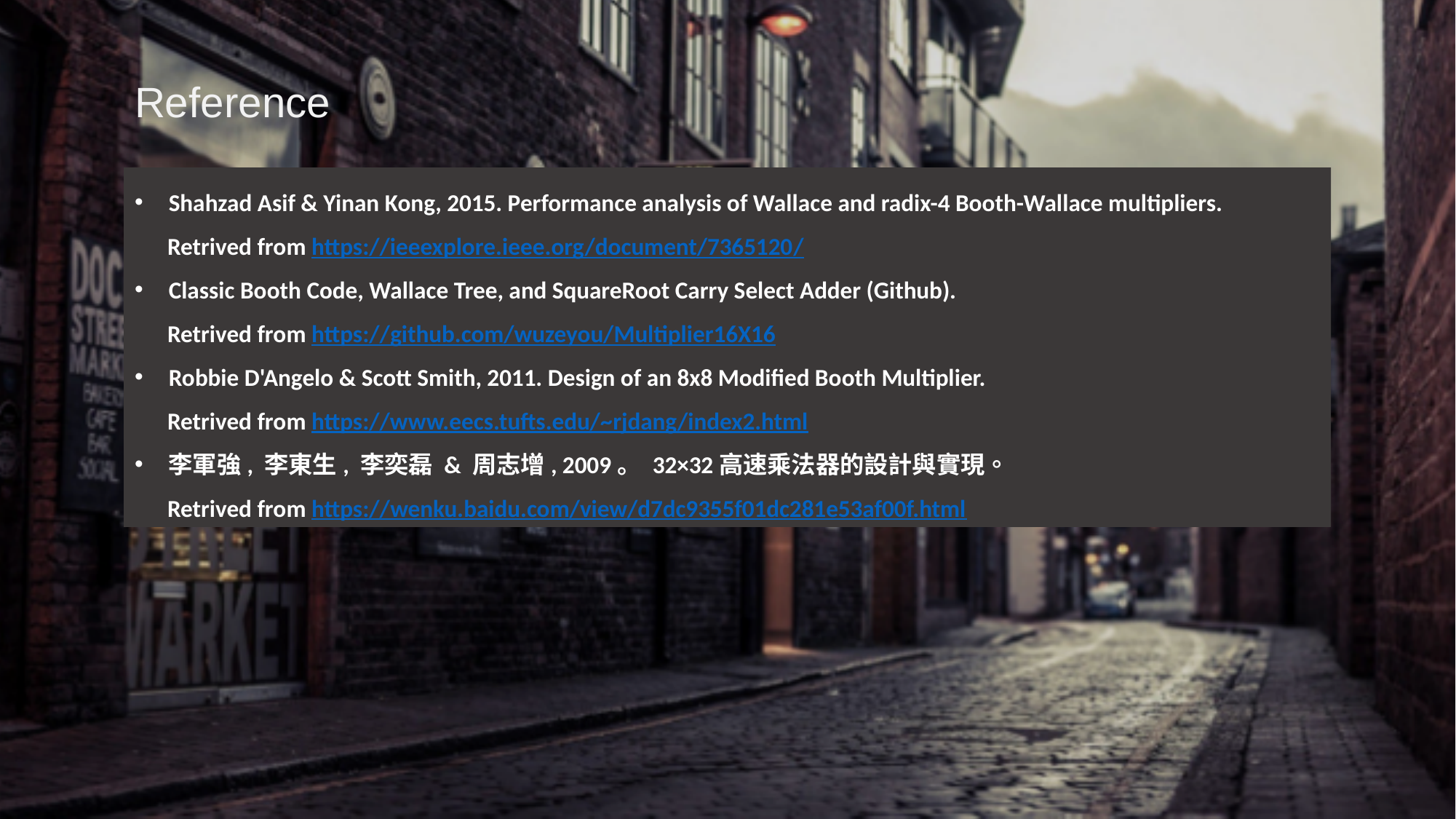

Reference
Shahzad Asif & Yinan Kong, 2015. Performance analysis of Wallace and radix-4 Booth-Wallace multipliers.
      Retrived from https://ieeexplore.ieee.org/document/7365120/
Classic Booth Code, Wallace Tree, and SquareRoot Carry Select Adder (Github).
      Retrived from https://github.com/wuzeyou/Multiplier16X16
Robbie D'Angelo & Scott Smith, 2011. Design of an 8x8 Modified Booth Multiplier.
      Retrived from https://www.eecs.tufts.edu/~rjdang/index2.html
李軍強, 李東生, 李奕磊 & 周志增, 2009。 32×32高速乘法器的設計與實現。
      Retrived from https://wenku.baidu.com/view/d7dc9355f01dc281e53af00f.html